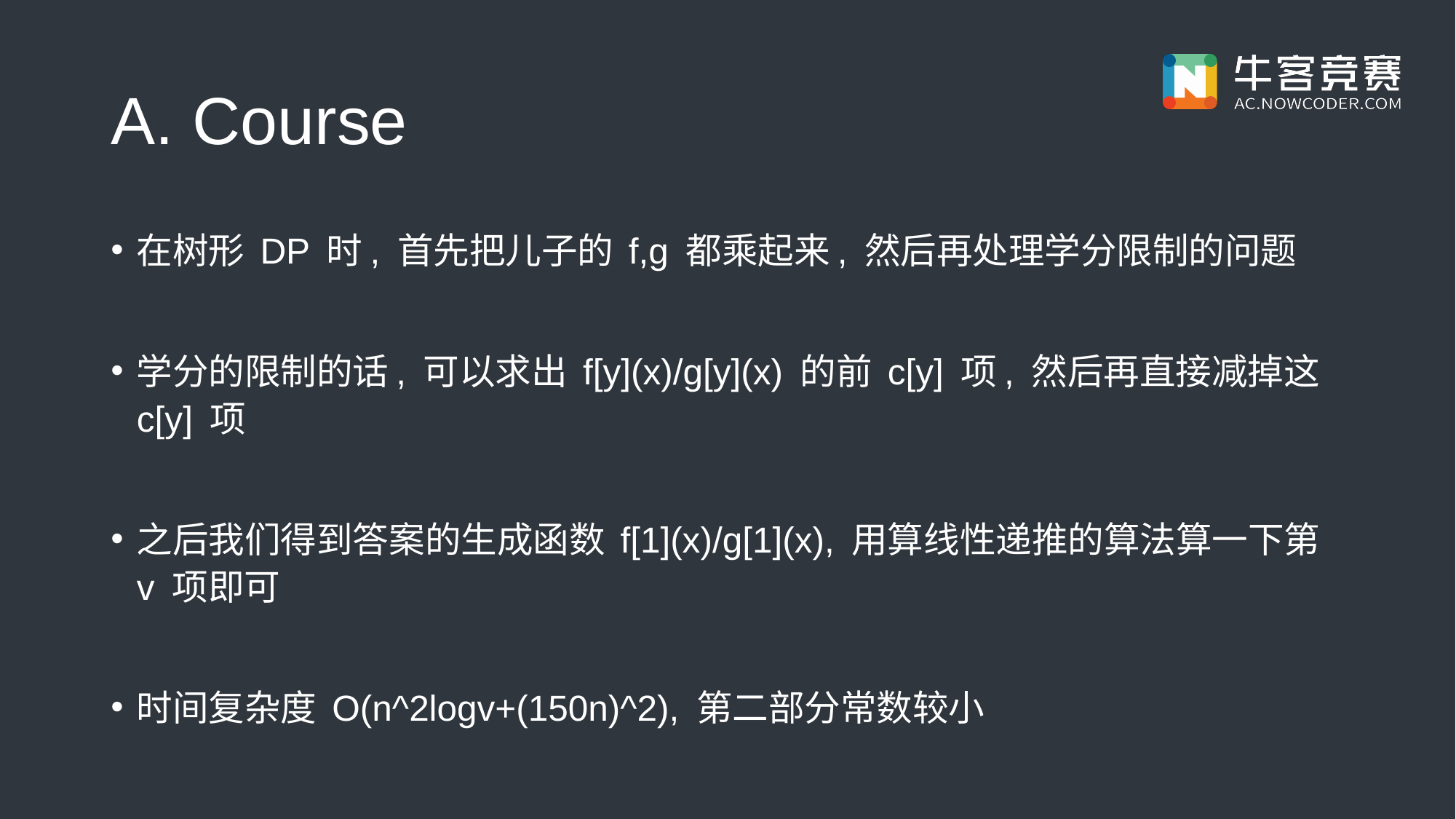

# A. Course
在树形 DP 时, 首先把儿子的 f,g 都乘起来, 然后再处理学分限制的问题

学分的限制的话, 可以求出 f[y](x)/g[y](x) 的前 c[y] 项, 然后再直接减掉这 c[y] 项

之后我们得到答案的生成函数 f[1](x)/g[1](x), 用算线性递推的算法算一下第 v 项即可

时间复杂度 O(n^2logv+(150n)^2), 第二部分常数较小